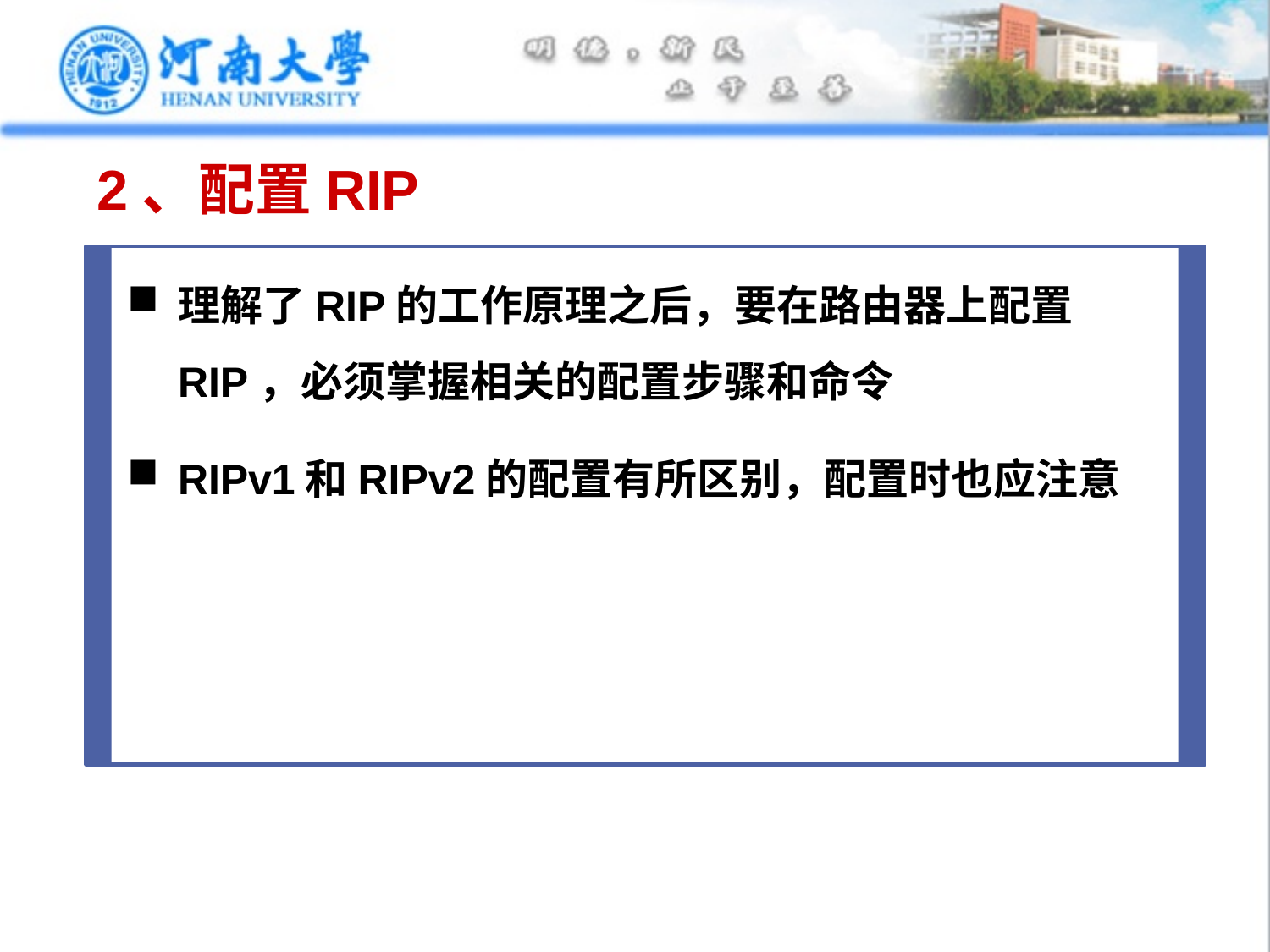

2、配置RIP

理解了RIP的工作原理之后，要在路由器上配置RIP，必须掌握相关的配置步骤和命令
RIPv1和RIPv2的配置有所区别，配置时也应注意